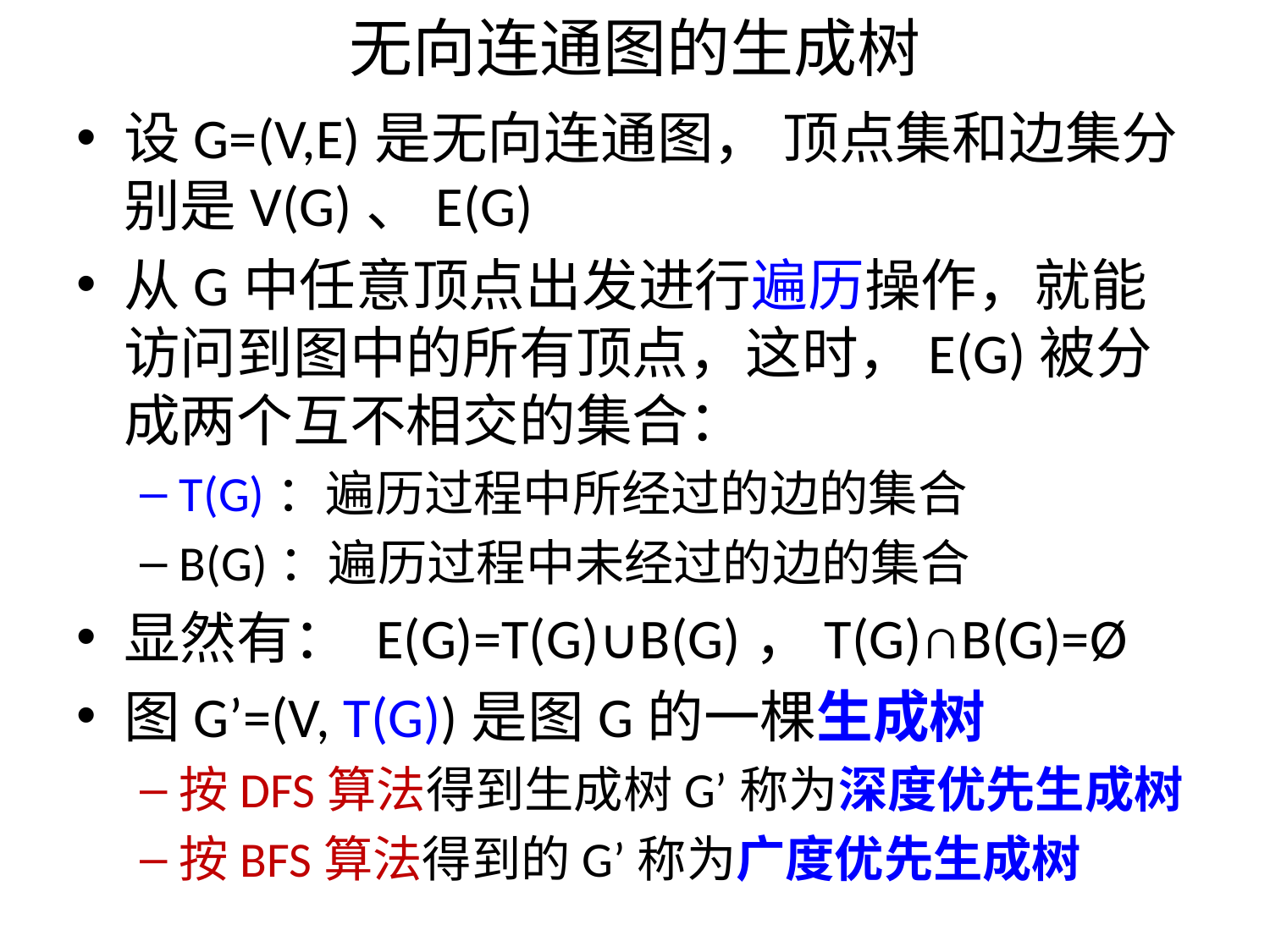

# 无向连通图的生成树
设G=(V,E)是无向连通图， 顶点集和边集分别是V(G)、E(G)
从G中任意顶点出发进行遍历操作，就能访问到图中的所有顶点，这时，E(G)被分成两个互不相交的集合：
T(G)：遍历过程中所经过的边的集合
B(G)：遍历过程中未经过的边的集合
显然有： E(G)=T(G)∪B(G)，T(G)∩B(G)=Ø
图G’=(V, T(G))是图G的一棵生成树
按DFS算法得到生成树G’称为深度优先生成树
按BFS算法得到的G’称为广度优先生成树